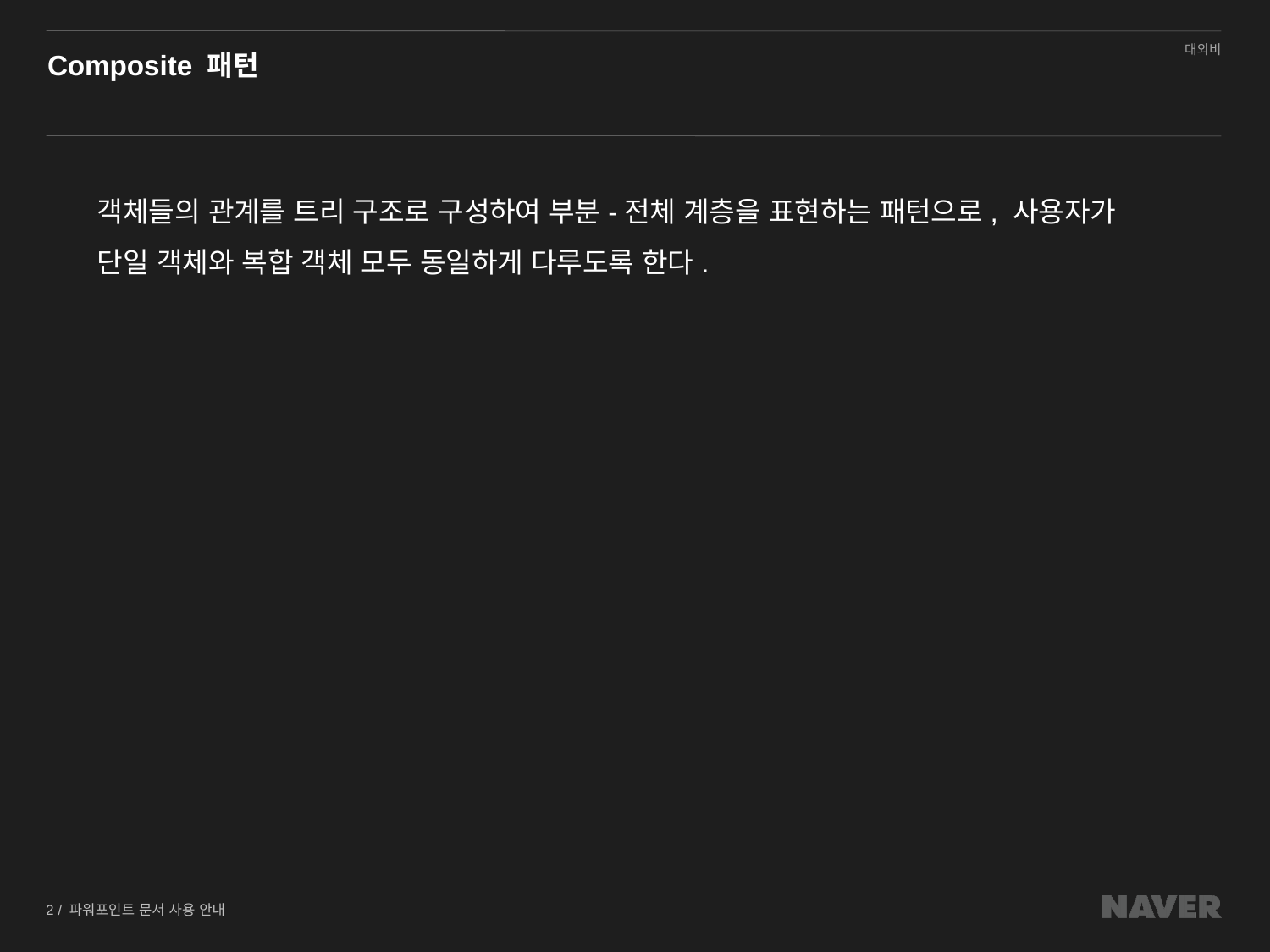

# Composite 패턴
객체들의 관계를 트리 구조로 구성하여 부분-전체 계층을 표현하는 패턴으로, 사용자가 단일 객체와 복합 객체 모두 동일하게 다루도록 한다.